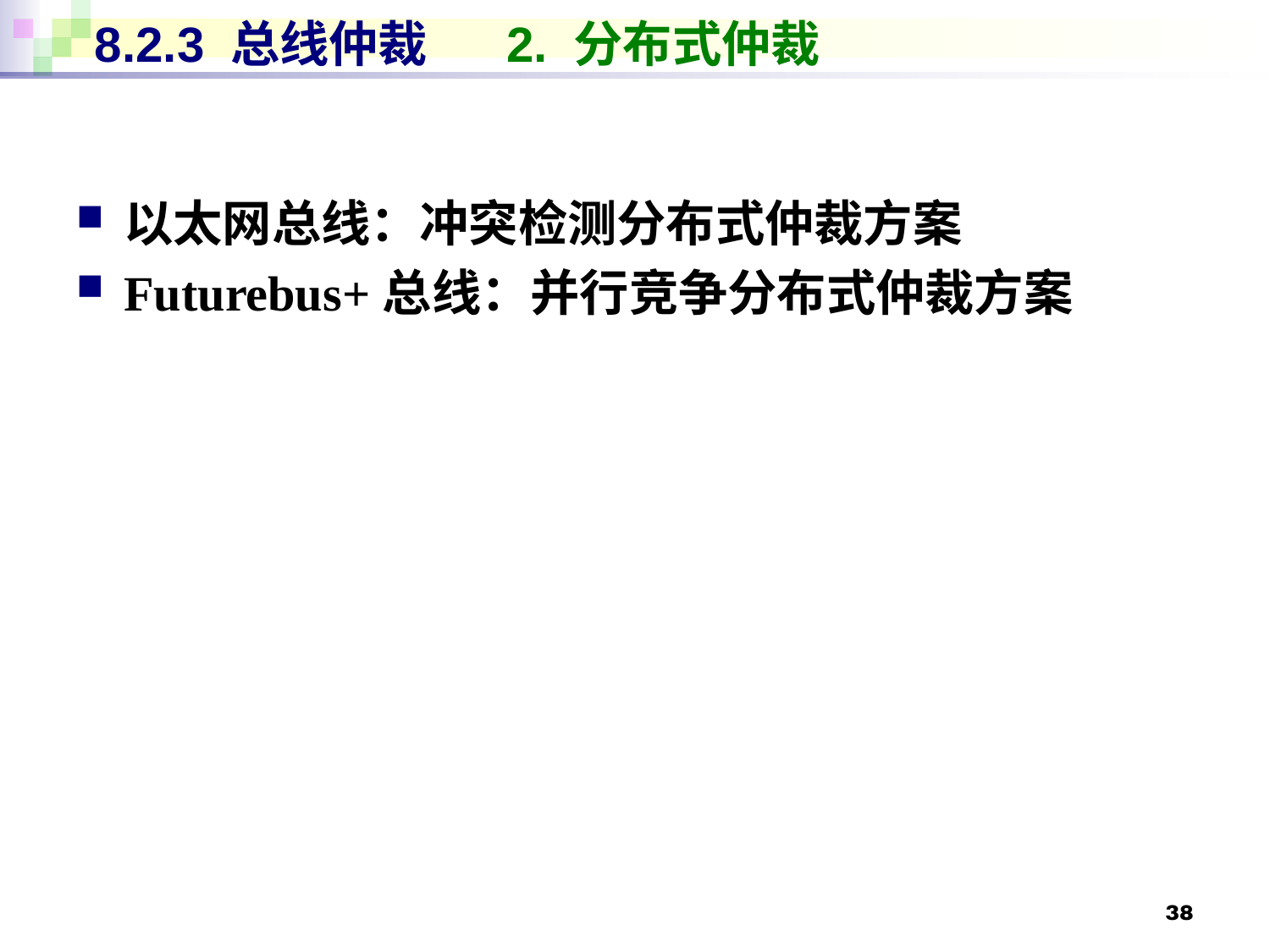

# 8.2.3 总线仲裁      2. 分布式仲裁
以太网总线：冲突检测分布式仲裁方案
Futurebus+总线：并行竞争分布式仲裁方案
38